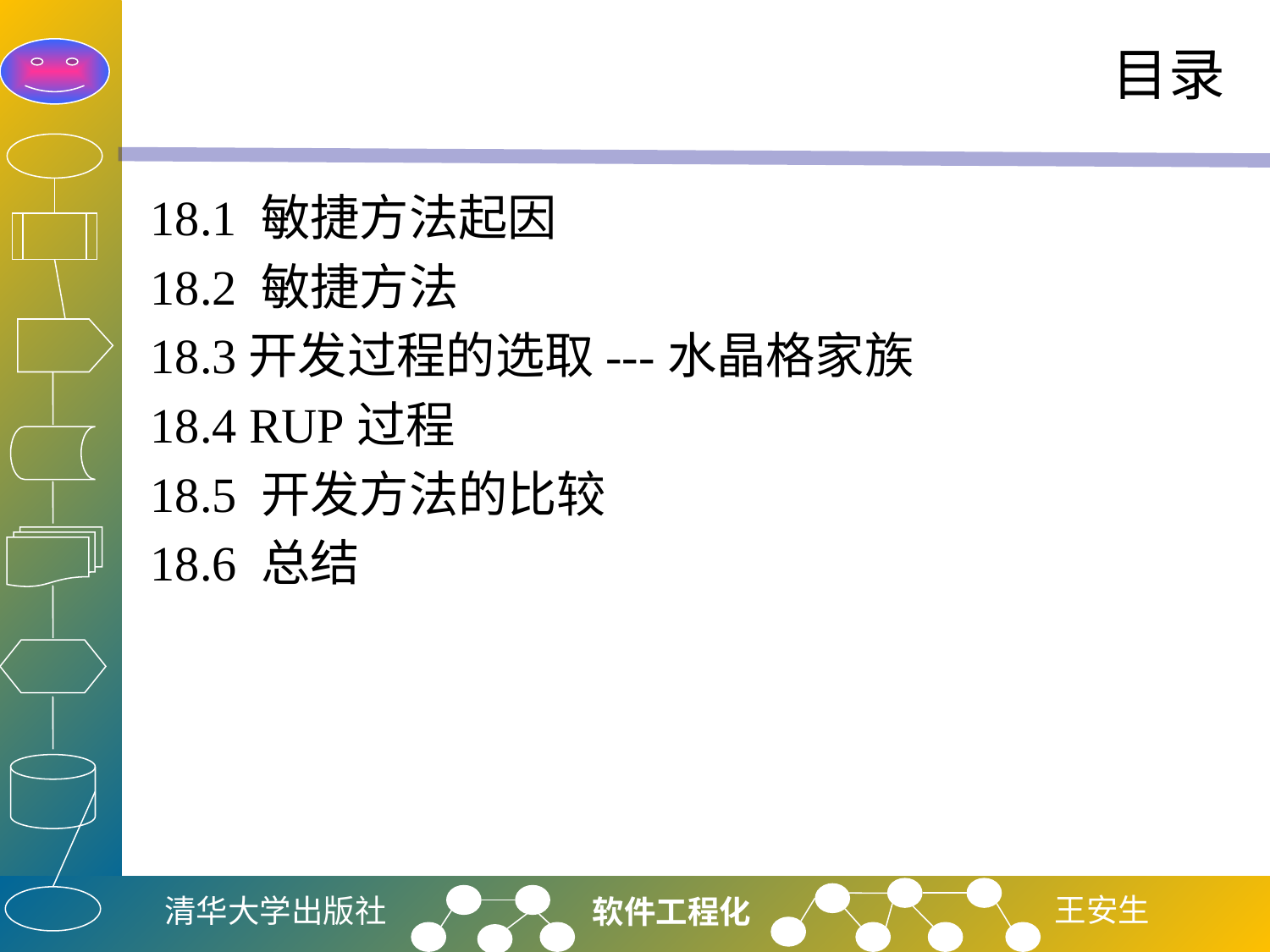

# 目录
18.1 敏捷方法起因
18.2 敏捷方法
18.3开发过程的选取---水晶格家族
18.4 RUP过程
18.5 开发方法的比较
18.6 总结